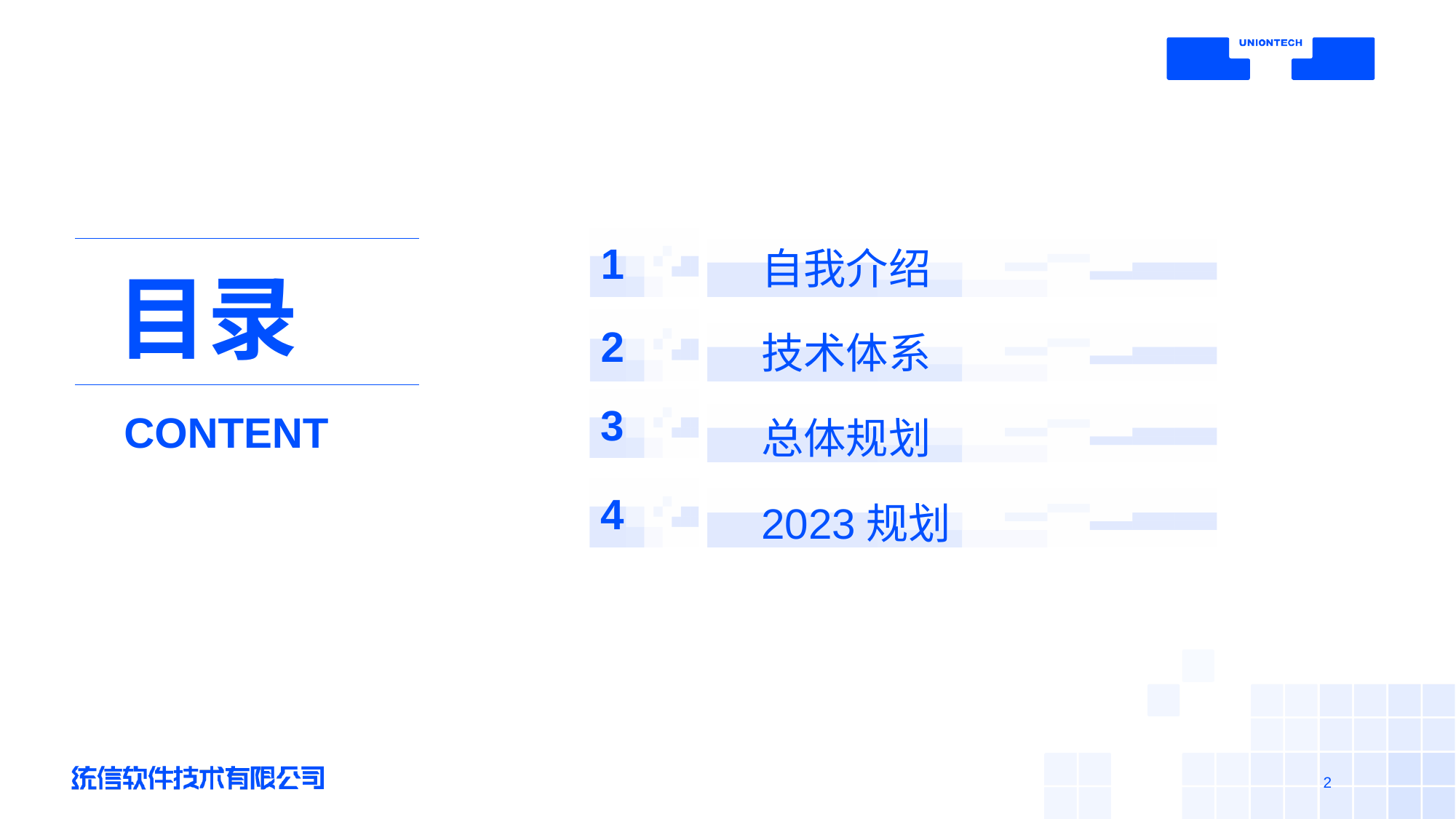

自我介绍
技术体系
总体规划
2023规划

1

目录
2

3
CONTENTS

4